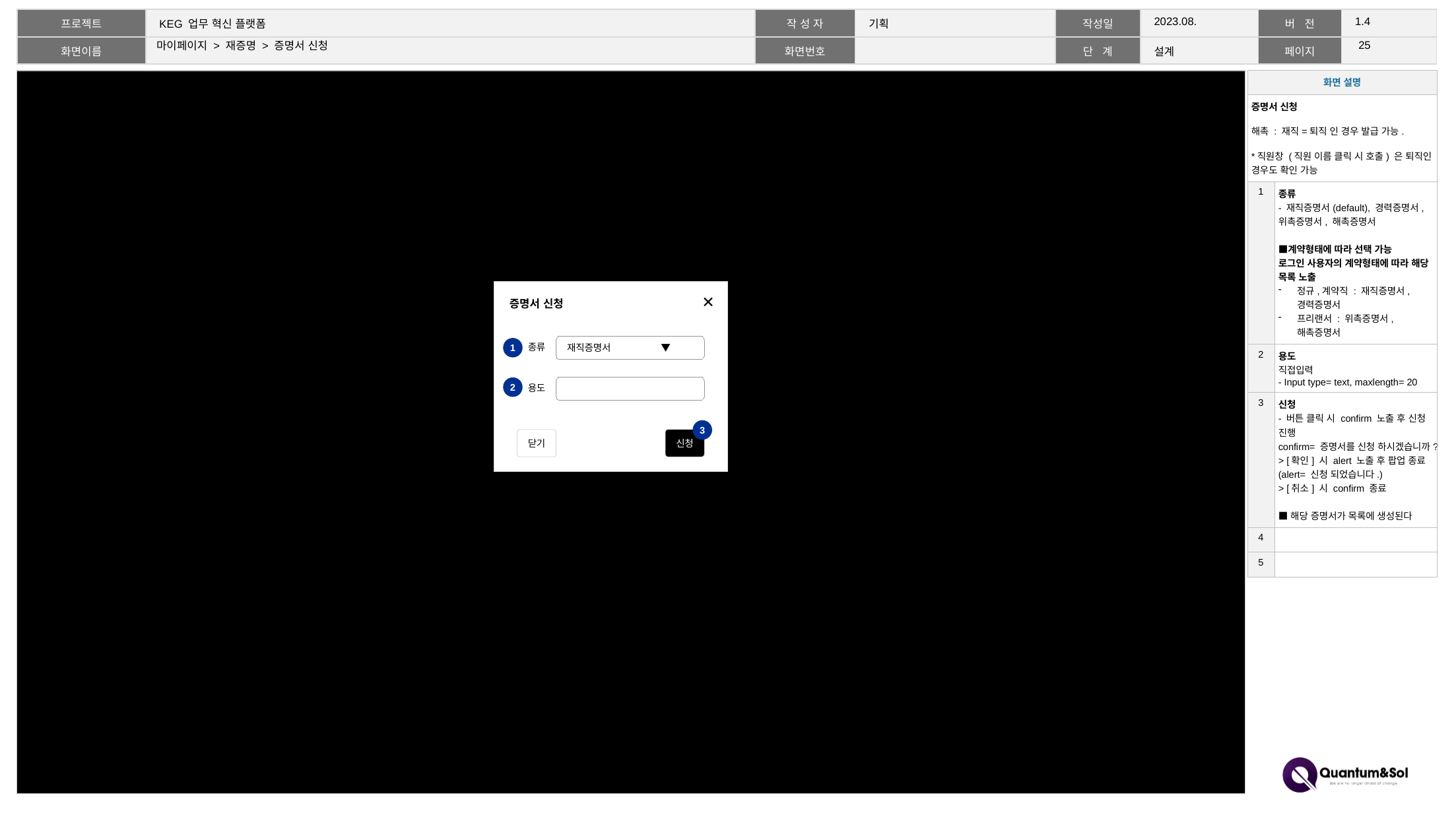

25

# 마이페이지 > 재증명 > 증명서 신청
| 화면 설명 |  |
| --- | --- |
| 증명서 신청 해촉 : 재직=퇴직 인 경우 발급 가능. \*직원창 (직원 이름 클릭 시 호출) 은 퇴직인 경우도 확인 가능 |  |
| 1 | 종류 - 재직증명서(default), 경력증명서, 위촉증명서, 해촉증명서 ■계약형태에 따라 선택 가능 로그인 사용자의 계약형태에 따라 해당 목록 노출 정규,계약직 : 재직증명서, 경력증명서 프리랜서 : 위촉증명서, 해촉증명서 |
| 2 | 용도 직접입력 - Input type= text, maxlength= 20 |
| 3 | 신청 - 버튼 클릭 시 confirm 노출 후 신청 진행 confirm= 증명서를 신청 하시겠습니까? > [확인] 시 alert 노출 후 팝업 종료 (alert= 신청 되었습니다.) > [취소] 시 confirm 종료 ■ 해당 증명서가 목록에 생성된다 |
| 4 |  |
| 5 |  |
증명서 신청
재직증명서                   ▼
종류
1

용도
2
3
닫기
신청